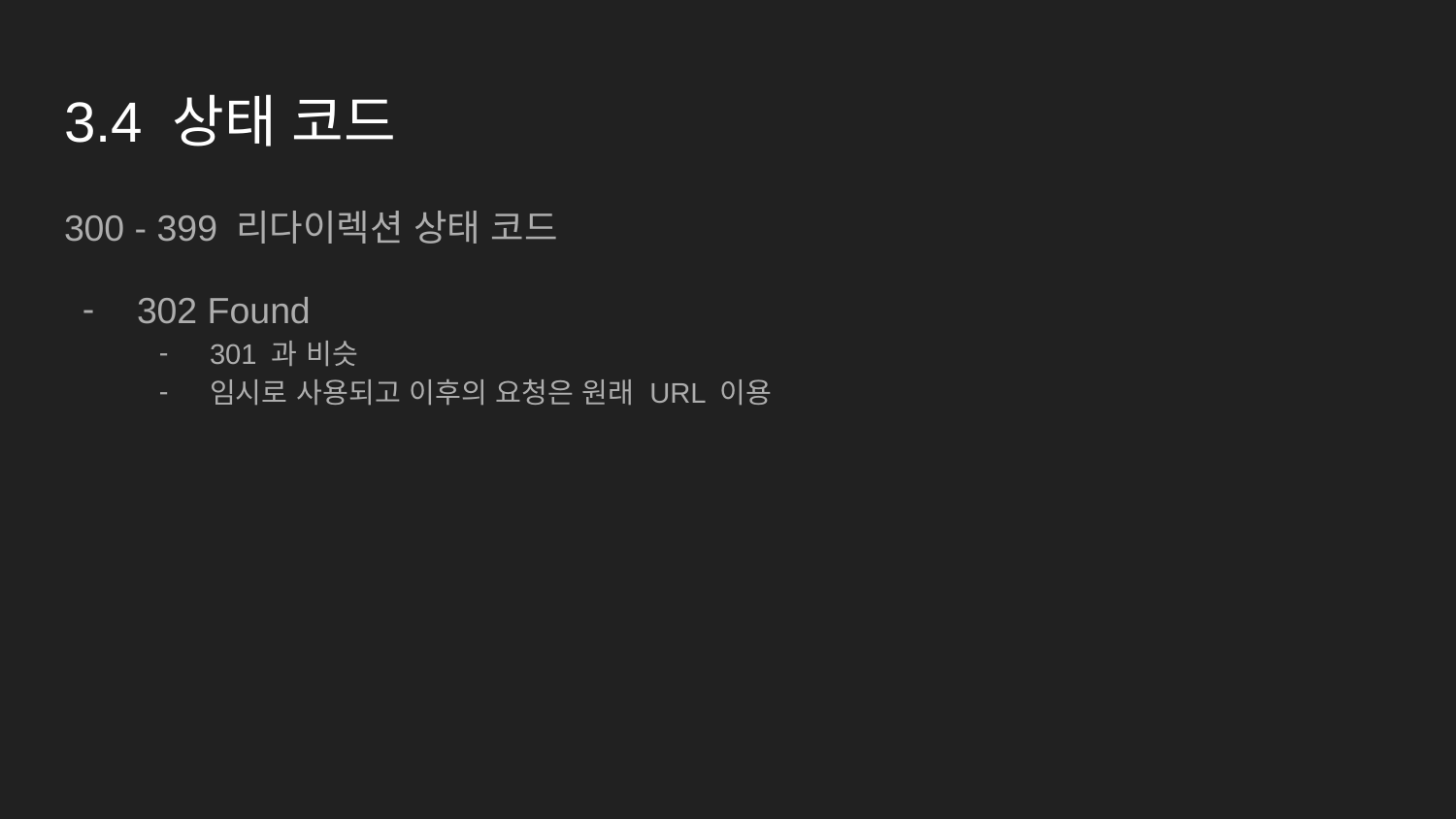

# 3.4 상태 코드
300 - 399 리다이렉션 상태 코드
302 Found
301 과 비슷
임시로 사용되고 이후의 요청은 원래 URL 이용